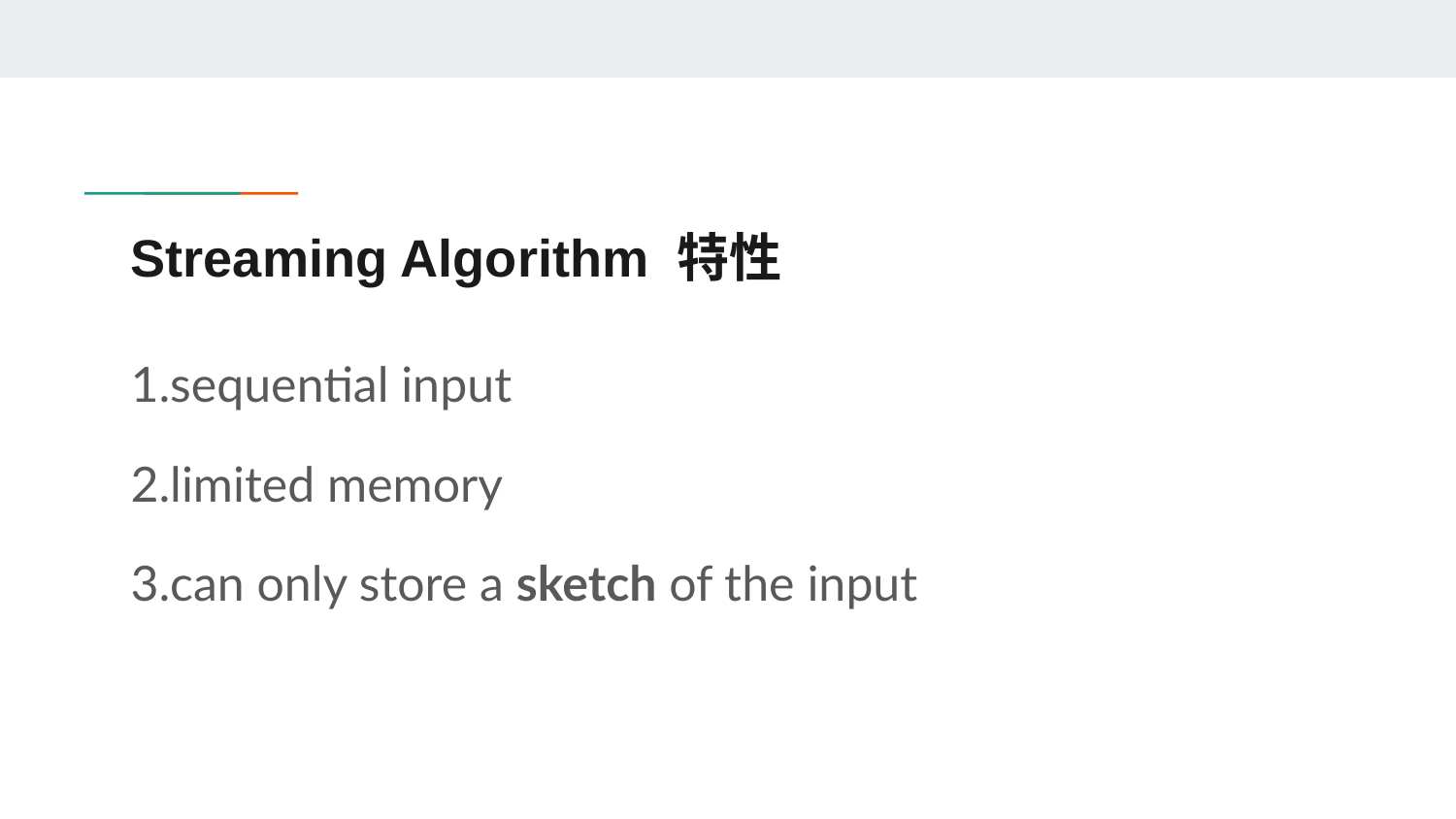

# Streaming Algorithm 特性
1.sequential input
2.limited memory
3.can only store a sketch of the input